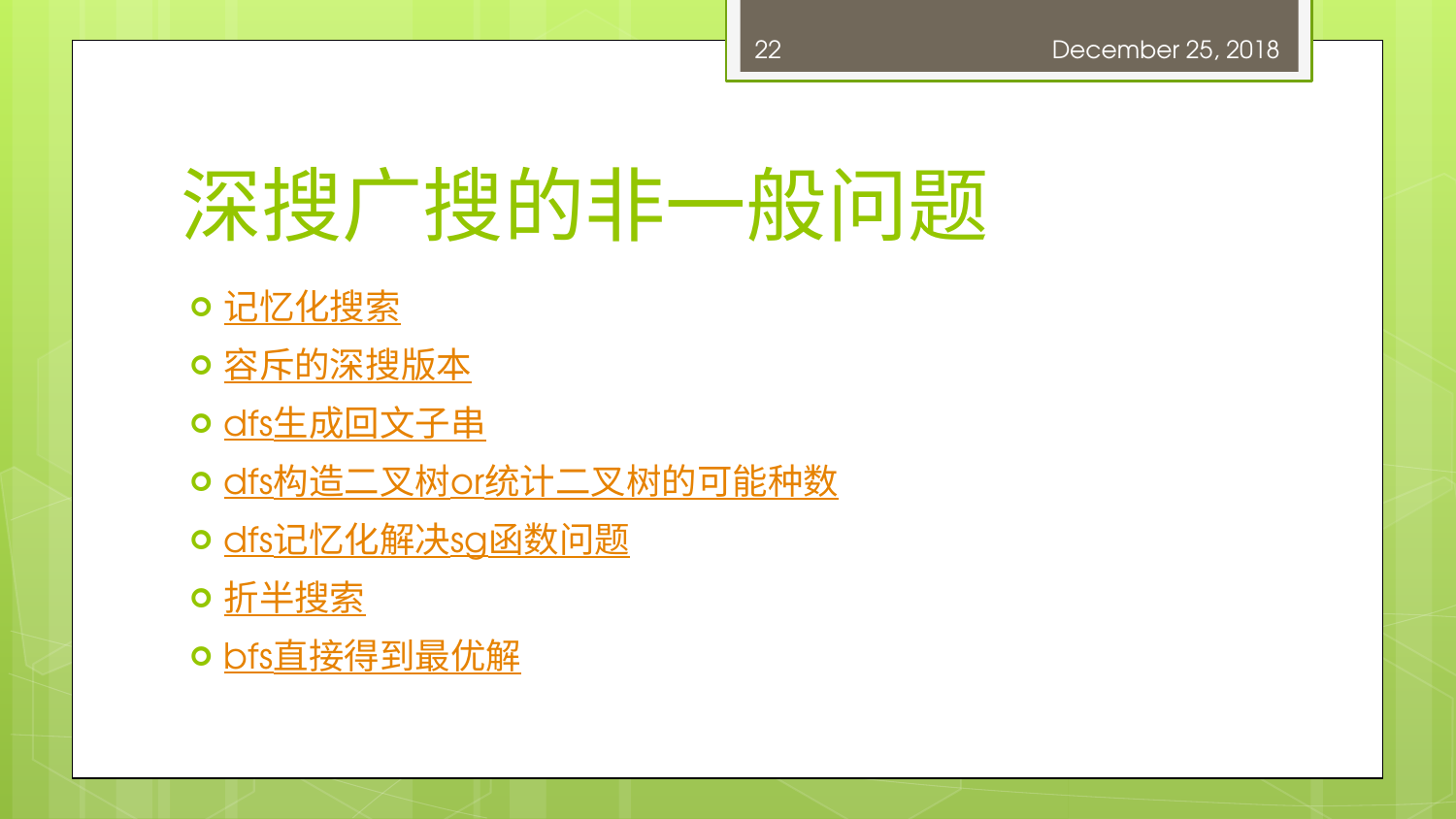

22
December 25, 2018
# 深搜广搜的非一般问题
记忆化搜索
容斥的深搜版本
dfs生成回文子串
dfs构造二叉树or统计二叉树的可能种数
dfs记忆化解决sg函数问题
折半搜索
bfs直接得到最优解